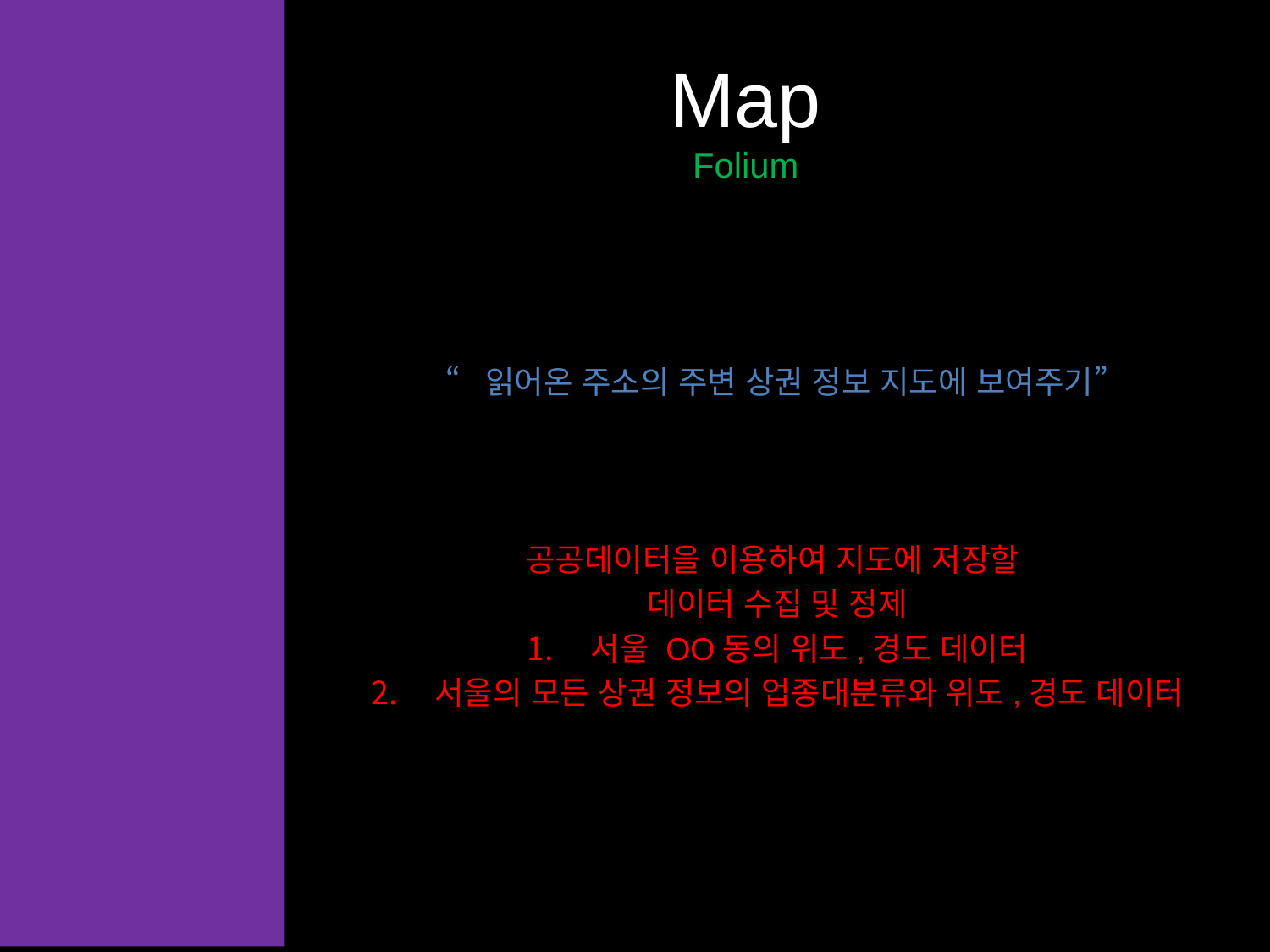

# Map Folium

공공데이터을 이용하여 지도에 저장할
데이터 수집 및 정제
서울 OO동의 위도,경도 데이터
서울의 모든 상권 정보의 업종대분류와 위도,경도 데이터
“읽어온 주소의 주변 상권 정보 지도에 보여주기”